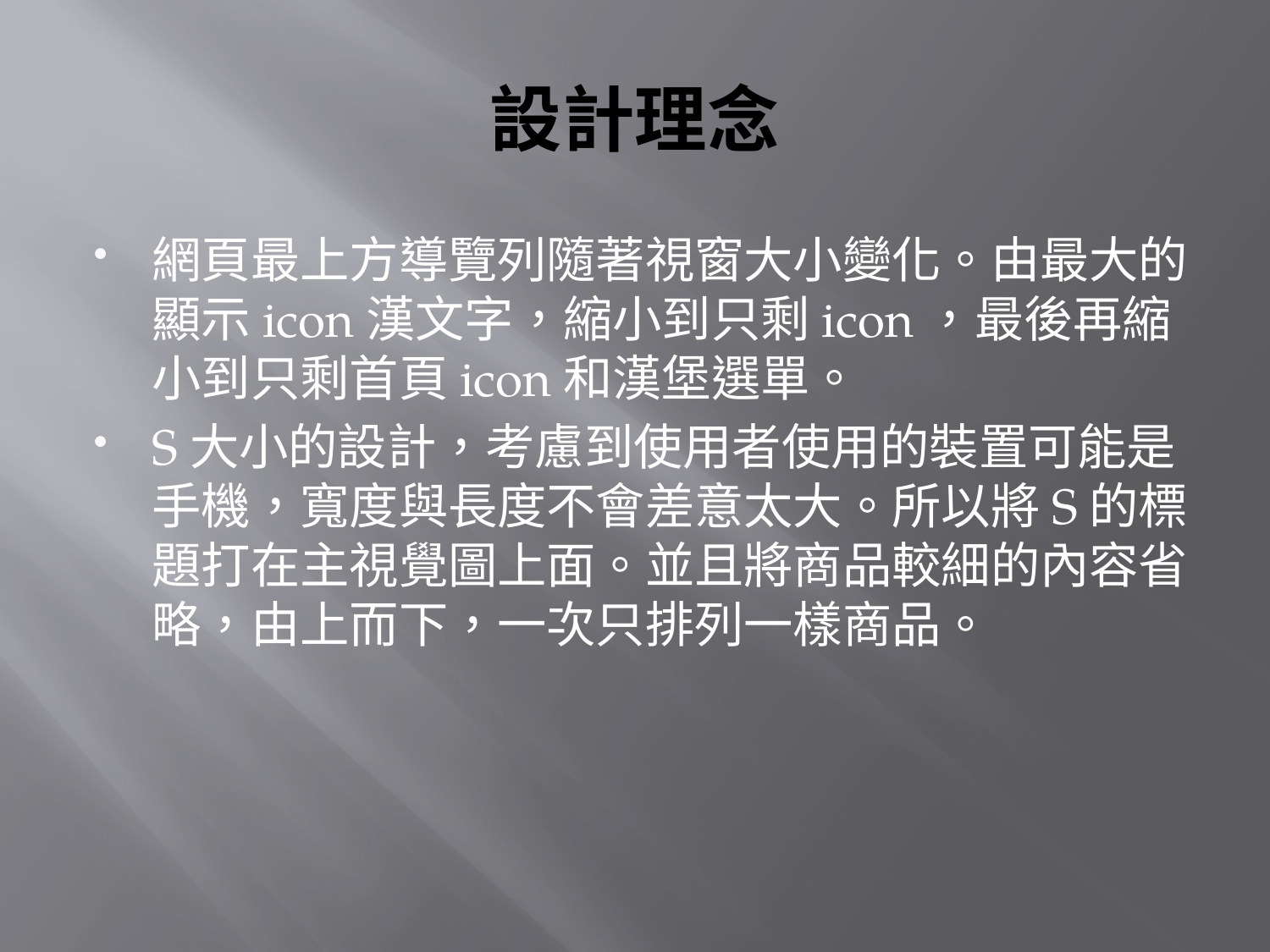

# 設計理念
網頁最上方導覽列隨著視窗大小變化。由最大的顯示icon漢文字，縮小到只剩icon，最後再縮小到只剩首頁icon和漢堡選單。
S大小的設計，考慮到使用者使用的裝置可能是手機，寬度與長度不會差意太大。所以將S的標題打在主視覺圖上面。並且將商品較細的內容省略，由上而下，一次只排列一樣商品。